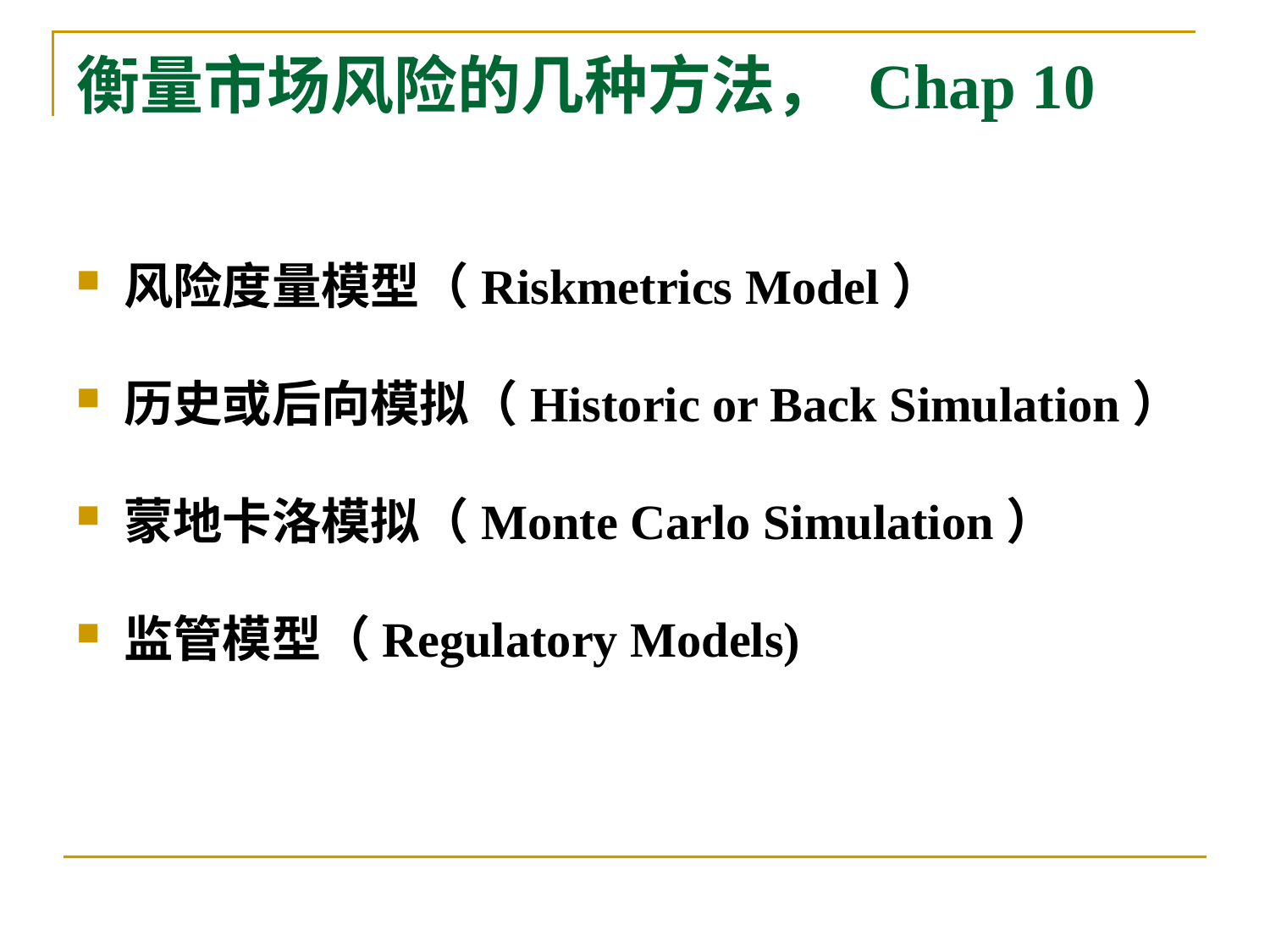

# 衡量市场风险的几种方法， Chap 10
风险度量模型（Riskmetrics Model）
历史或后向模拟（Historic or Back Simulation）
蒙地卡洛模拟（Monte Carlo Simulation）
监管模型（Regulatory Models)